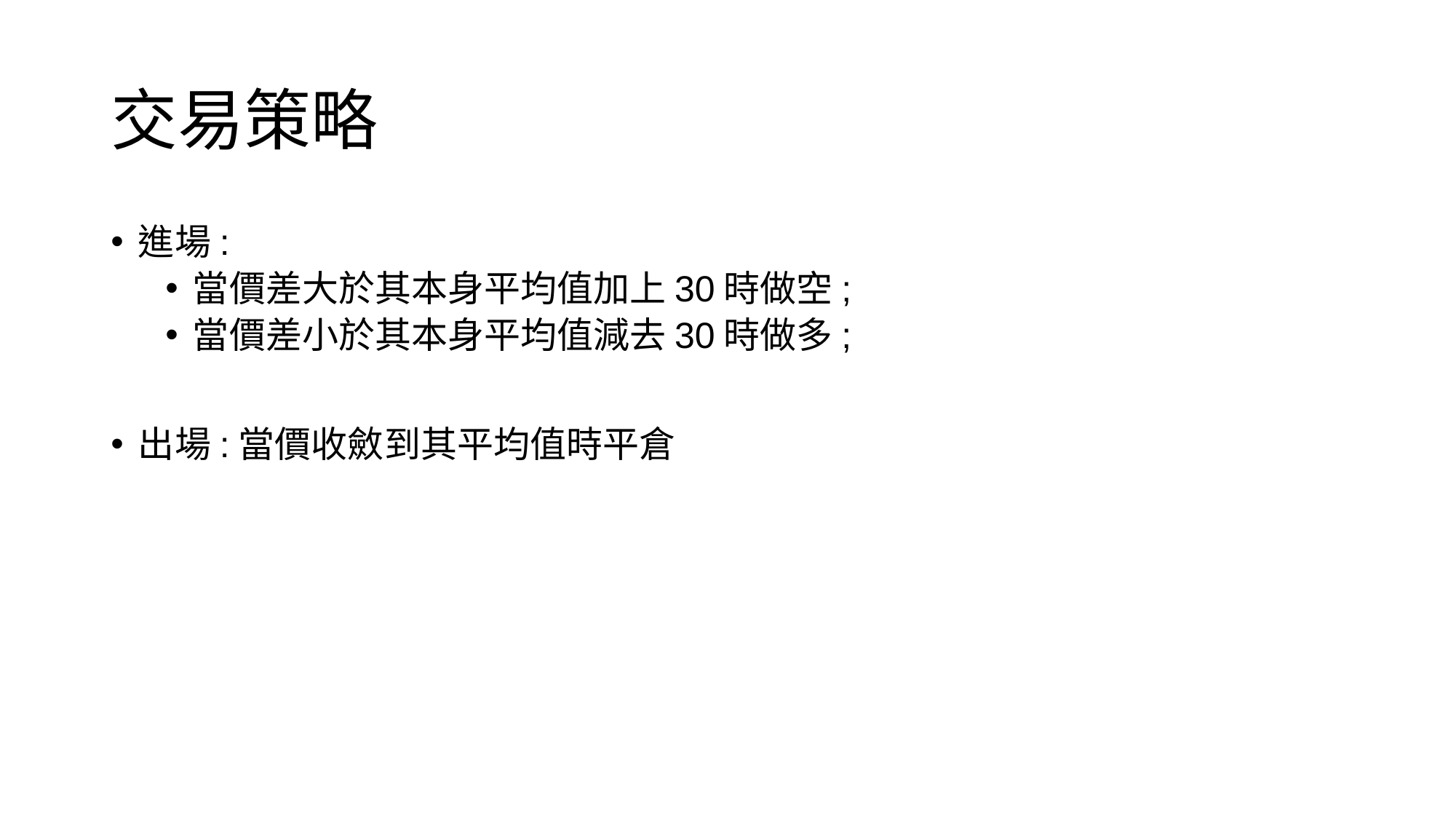

# 交易策略
進場:
當價差大於其本身平均值加上30時做空;
當價差小於其本身平均值減去30時做多;

出場:當價收斂到其平均值時平倉